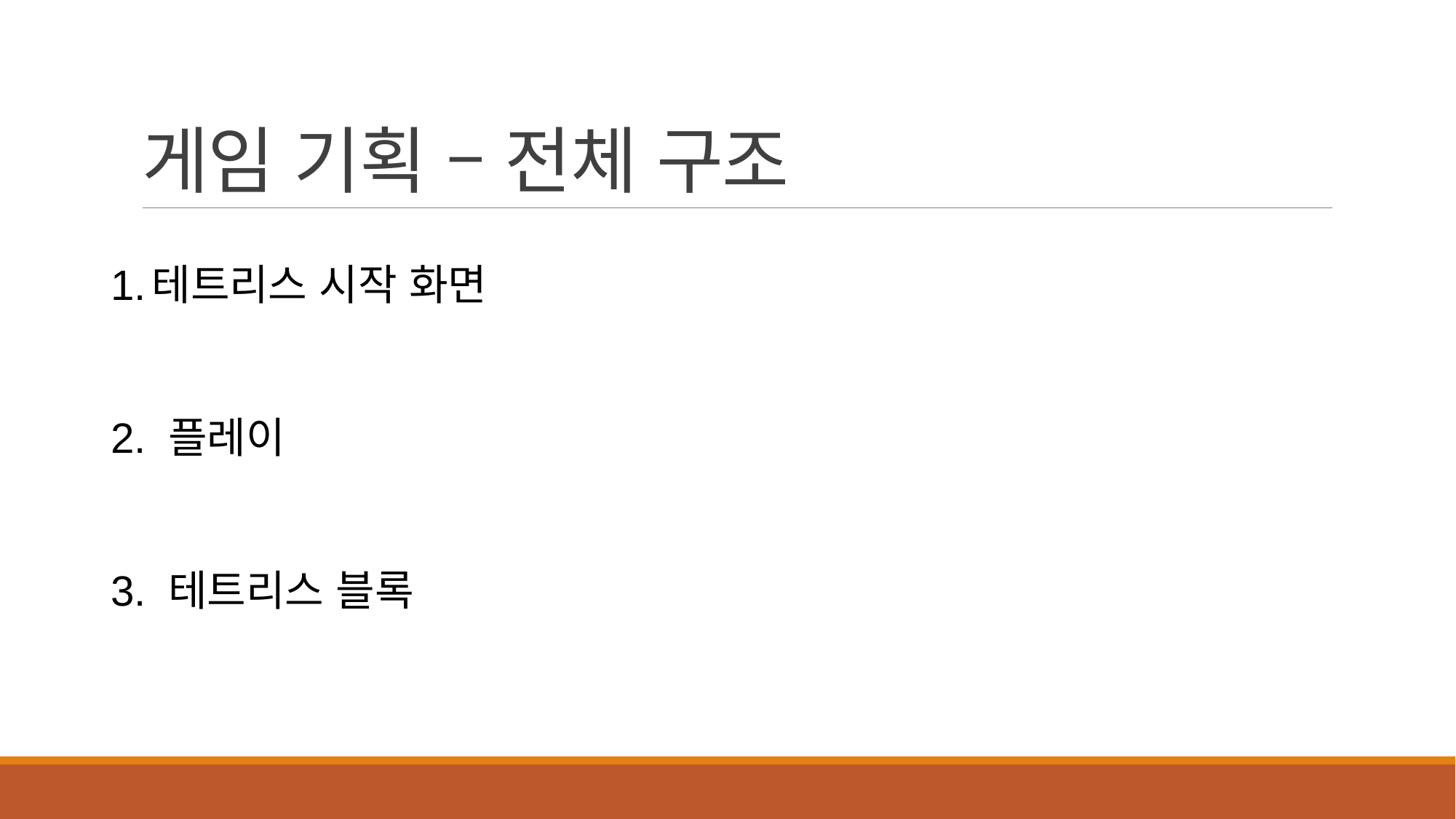

# 게임 기획 – 전체 구조

테트리스 시작 화면

2. 플레이

3. 테트리스 블록